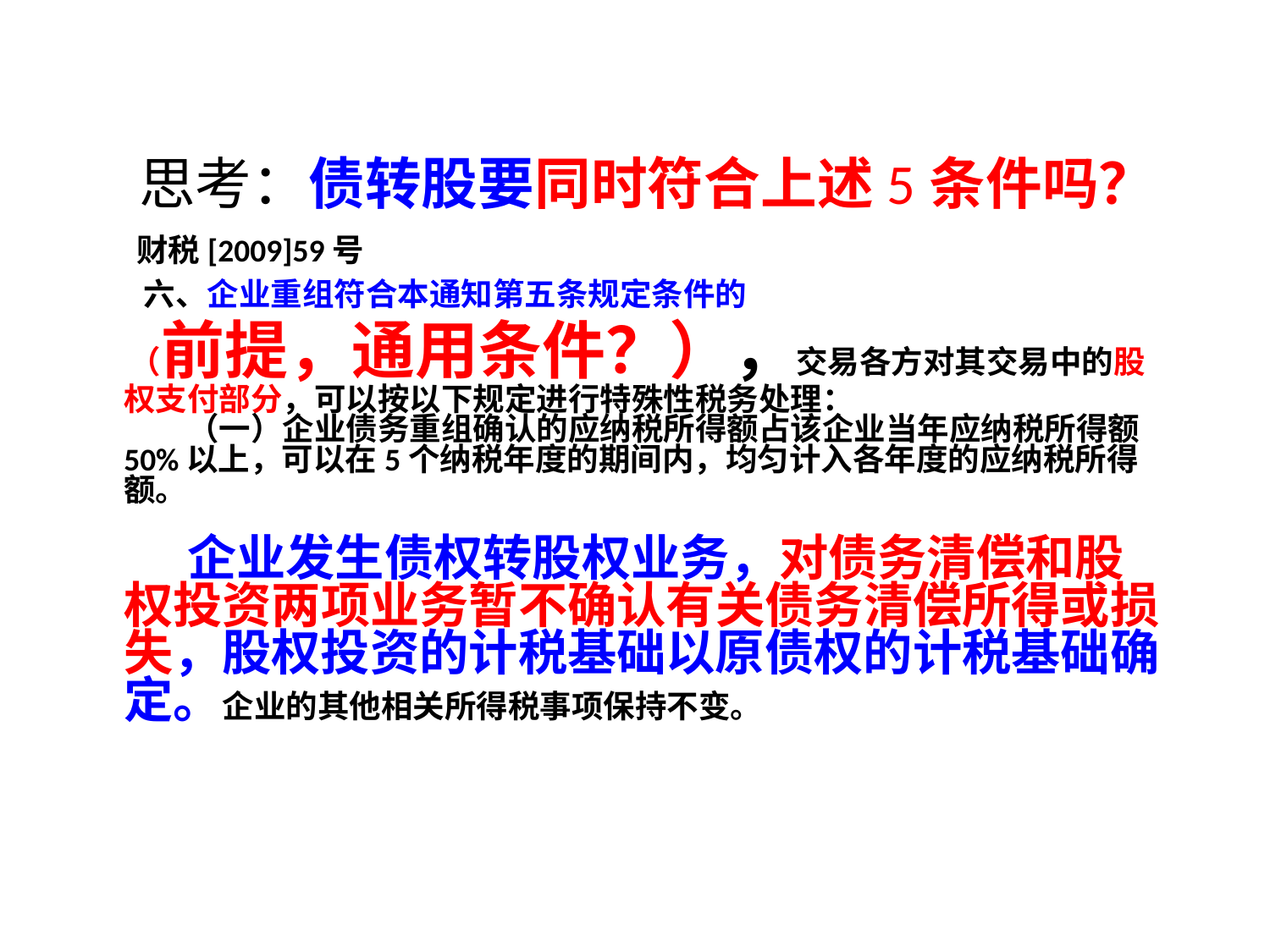

# 思考：债转股要同时符合上述5条件吗？
    财税[2009]59号
     六、企业重组符合本通知第五条规定条件的
   （前提，通用条件？），交易各方对其交易中的股权支付部分，可以按以下规定进行特殊性税务处理：
　　（一）企业债务重组确认的应纳税所得额占该企业当年应纳税所得额50%以上，可以在5个纳税年度的期间内，均匀计入各年度的应纳税所得额。
　　企业发生债权转股权业务，对债务清偿和股权投资两项业务暂不确认有关债务清偿所得或损失，股权投资的计税基础以原债权的计税基础确定。企业的其他相关所得税事项保持不变。